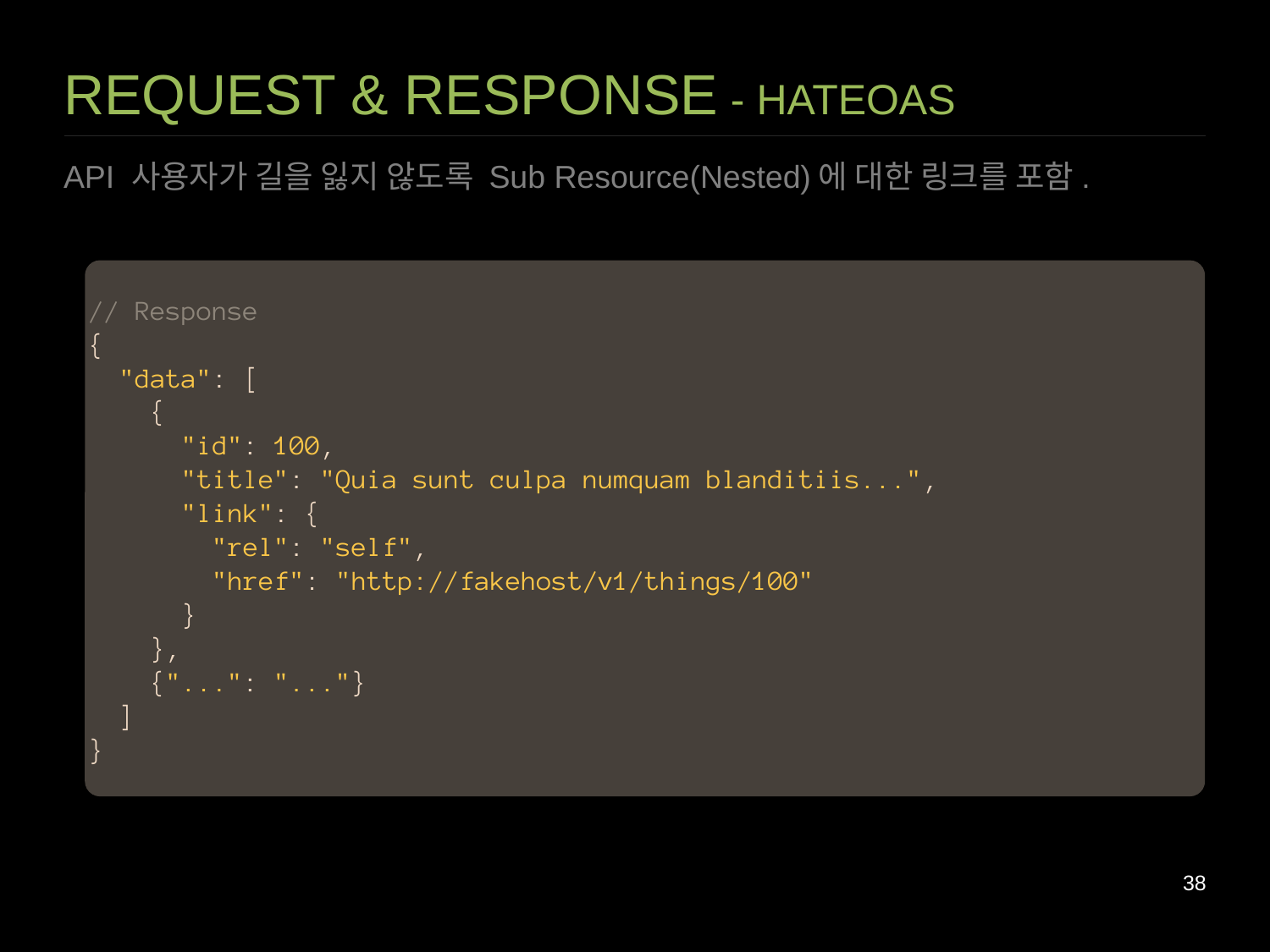

# REQUEST & RESPONSE - HATEOAS
API 사용자가 길을 잃지 않도록 Sub Resource(Nested)에 대한 링크를 포함.
// Response
{
  "data": [
    {
      "id": 100,
      "title": "Quia sunt culpa numquam blanditiis...",
      "link": {
        "rel": "self",
        "href": "http://fakehost/v1/things/100"
      }
    },
    {"...": "..."}
  ]
}
38